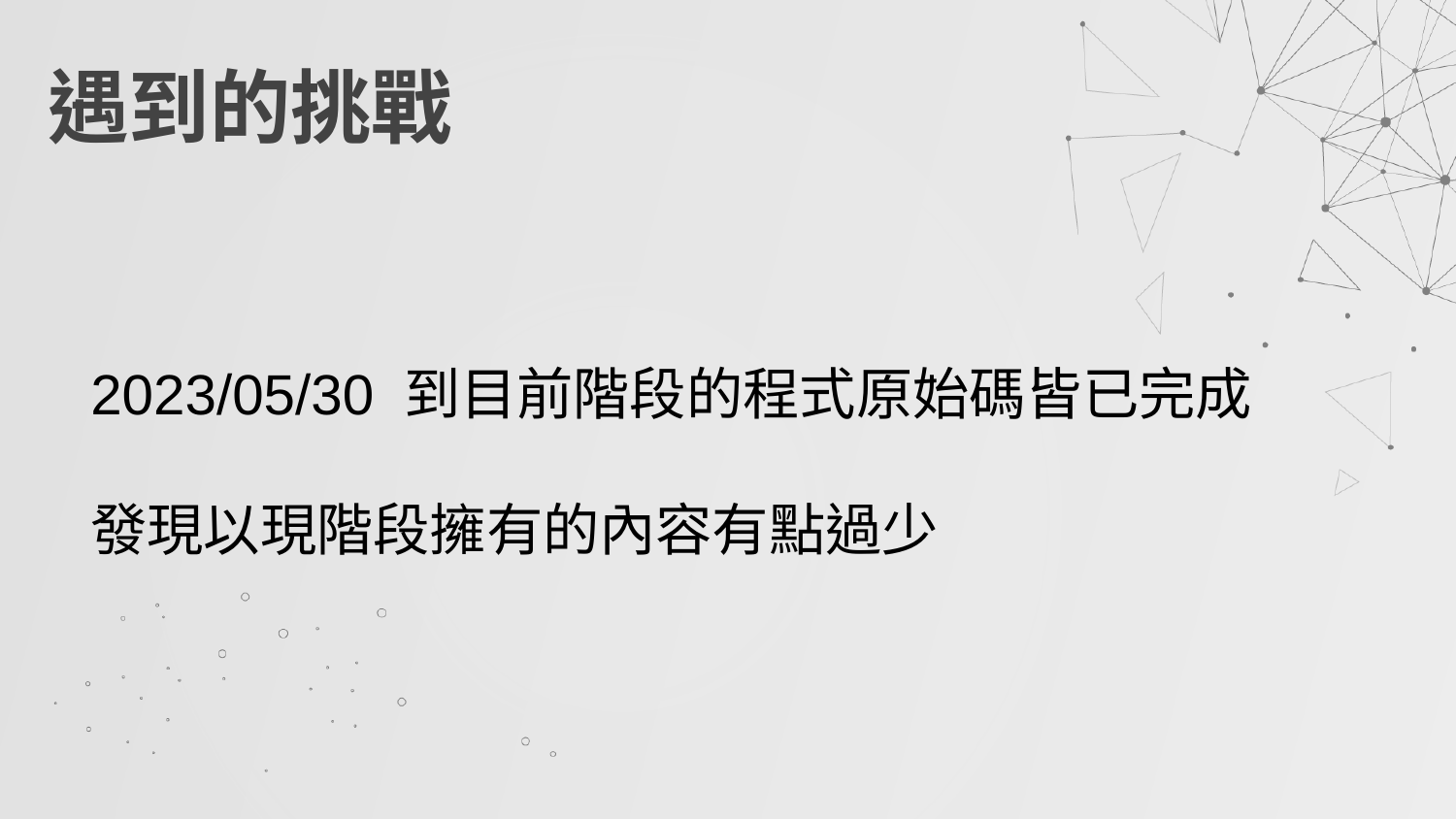

# 遇到的挑戰
2023/05/30 到目前階段的程式原始碼皆已完成

發現以現階段擁有的內容有點過少